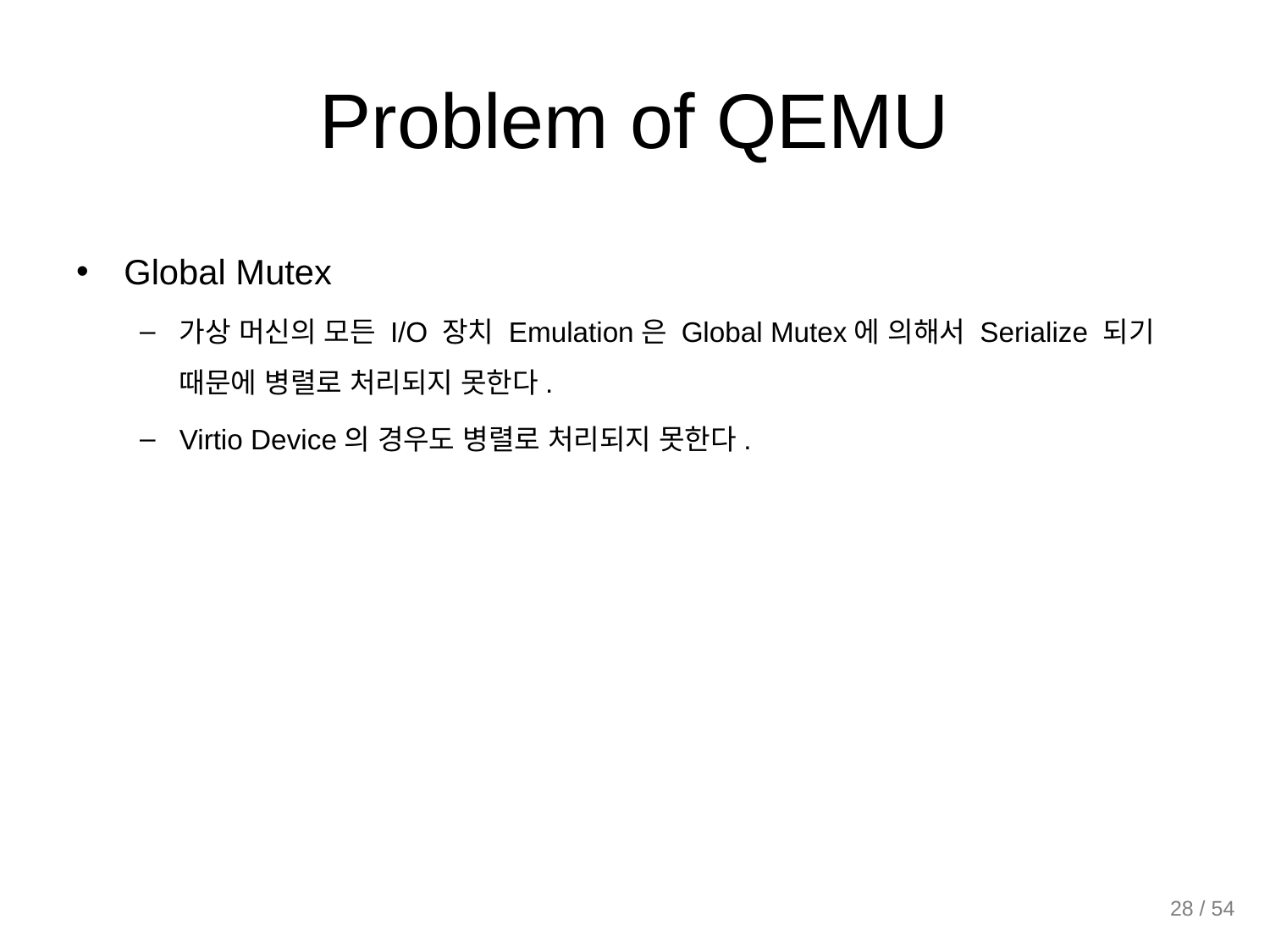

# Problem of QEMU
Global Mutex
가상 머신의 모든 I/O 장치 Emulation은 Global Mutex에 의해서 Serialize 되기 때문에 병렬로 처리되지 못한다.
Virtio Device의 경우도 병렬로 처리되지 못한다.
28